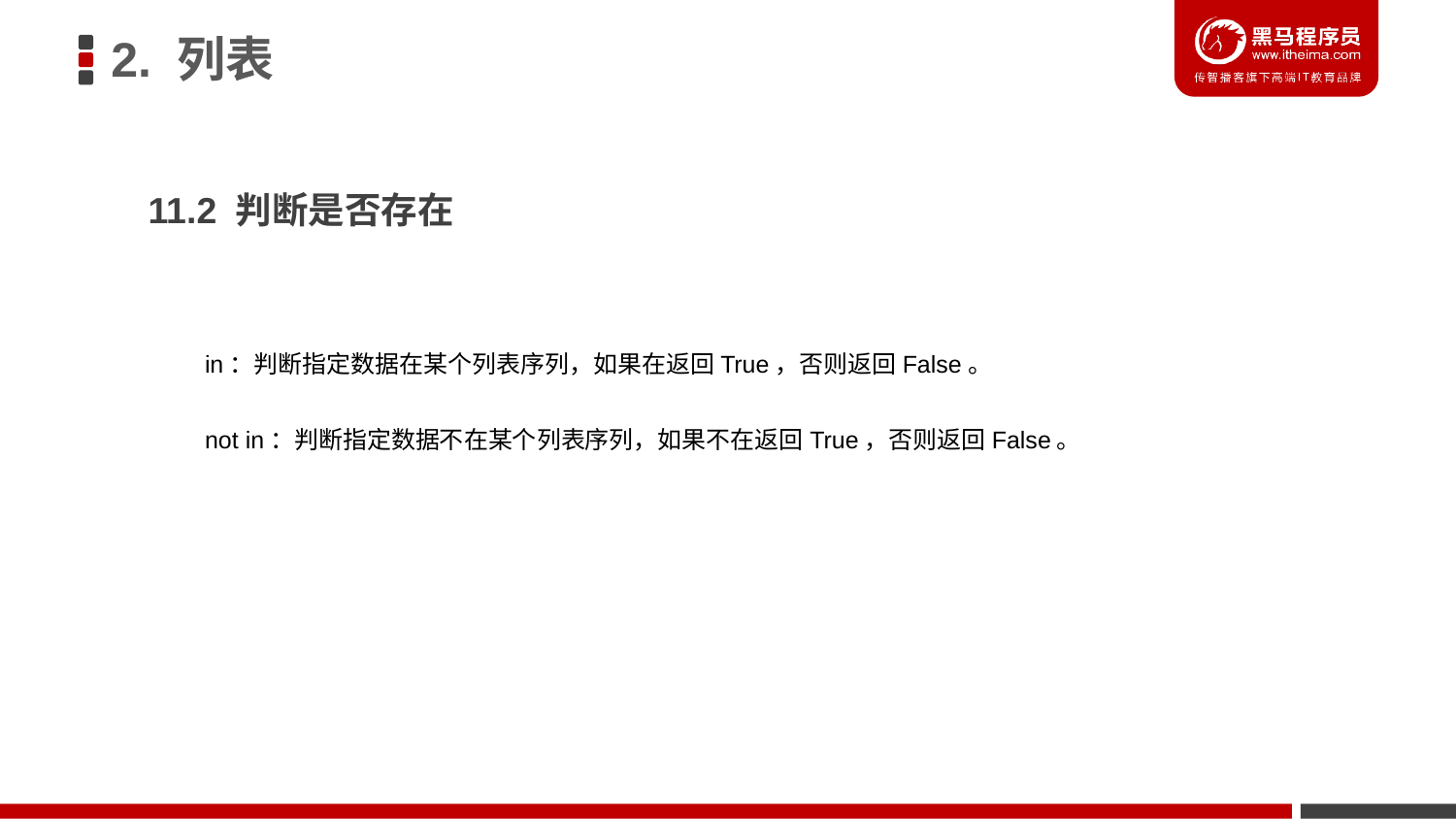

2. 列表
11.2 判断是否存在
in：判断指定数据在某个列表序列，如果在返回True，否则返回False。

not in：判断指定数据不在某个列表序列，如果不在返回True，否则返回False。